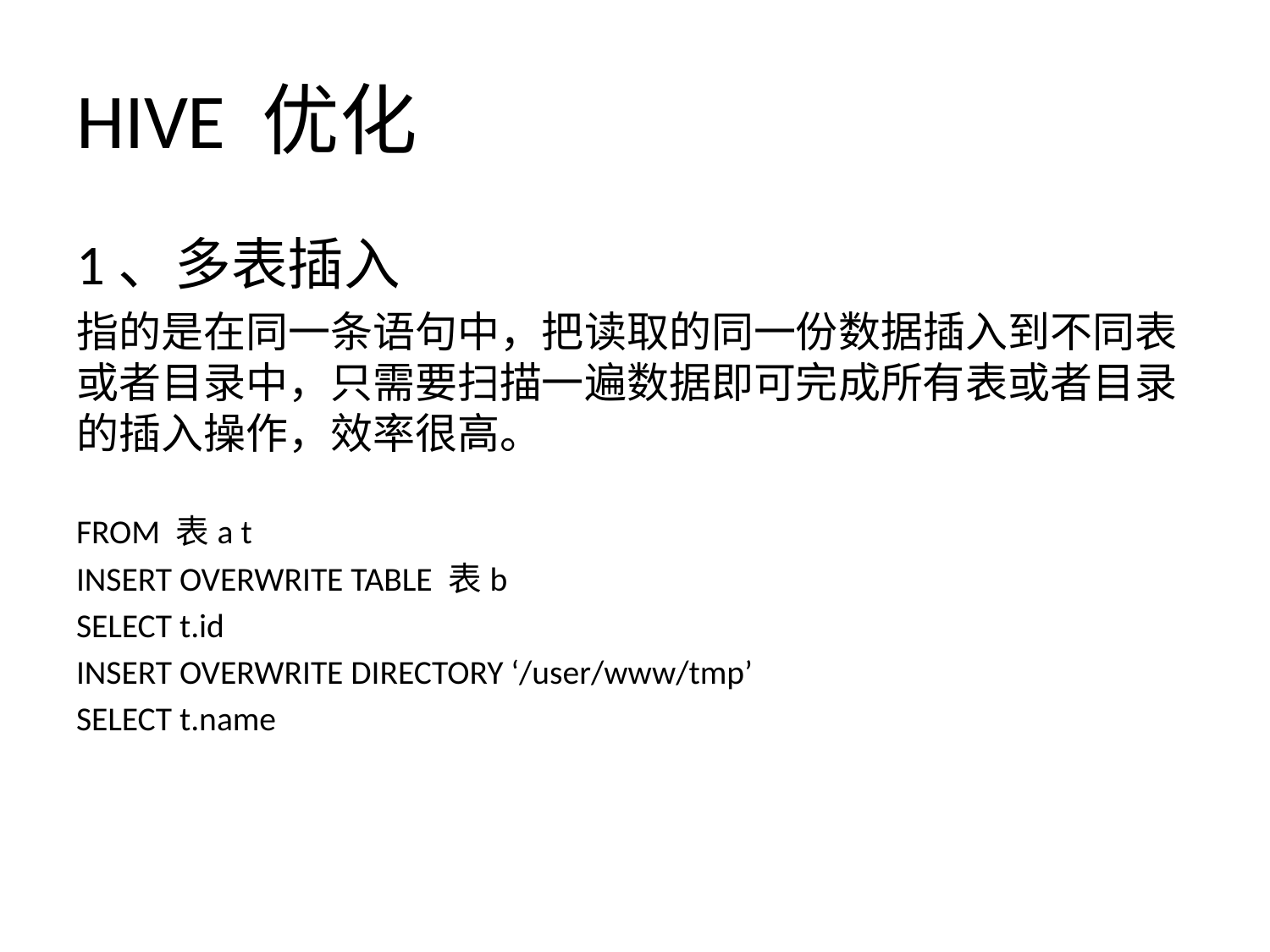

# HIVE 优化
1、多表插入
指的是在同一条语句中，把读取的同一份数据插入到不同表或者目录中，只需要扫描一遍数据即可完成所有表或者目录的插入操作，效率很高。

FROM 表a t
INSERT OVERWRITE TABLE 表b
SELECT t.id
INSERT OVERWRITE DIRECTORY ‘/user/www/tmp’
SELECT t.name